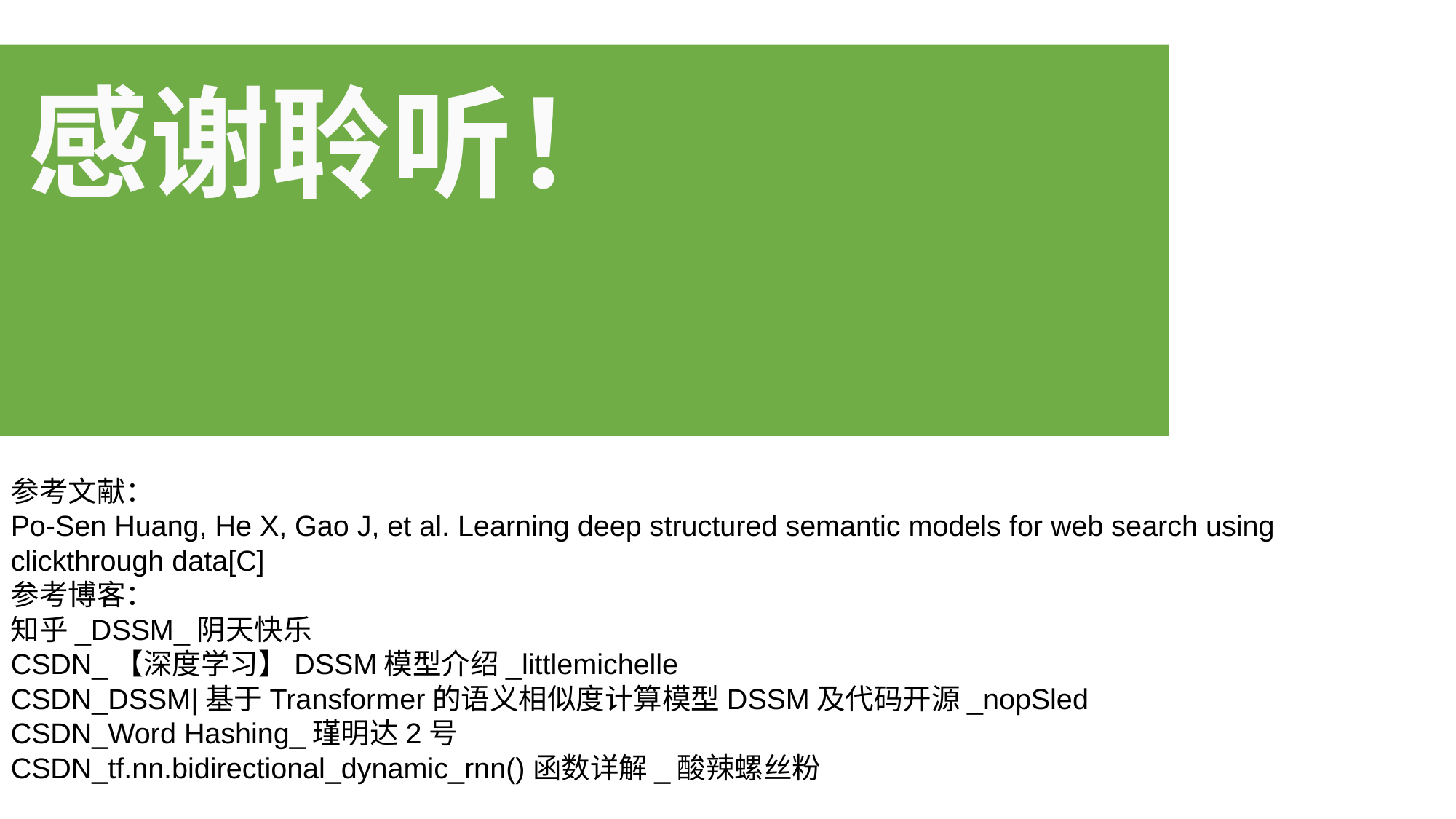

感谢聆听！
参考文献：
Po-Sen Huang, He X, Gao J, et al. Learning deep structured semantic models for web search using clickthrough data[C]
参考博客：
知乎_DSSM_阴天快乐
CSDN_【深度学习】DSSM模型介绍_littlemichelle
CSDN_DSSM|基于Transformer的语义相似度计算模型DSSM及代码开源_nopSled
CSDN_Word Hashing_瑾明达2号
CSDN_tf.nn.bidirectional_dynamic_rnn()函数详解_酸辣螺丝粉